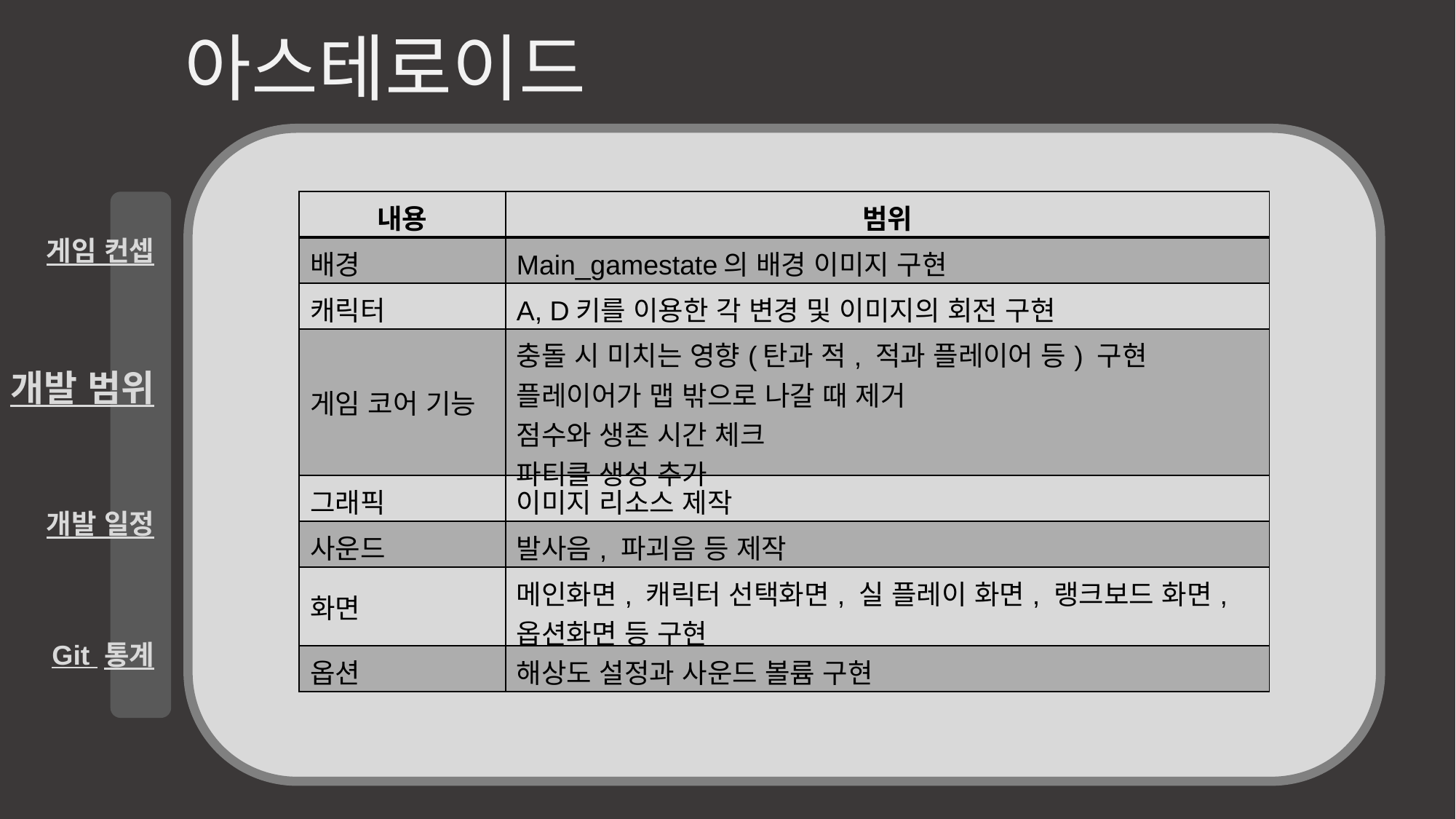

아스테로이드

| 내용 | 범위 |
| --- | --- |
| 배경 | Main\_gamestate의 배경 이미지 구현 |
| 캐릭터 | A, D키를 이용한 각 변경 및 이미지의 회전 구현 |
| 게임 코어 기능 | 충돌 시 미치는 영향(탄과 적, 적과 플레이어 등) 구현 플레이어가 맵 밖으로 나갈 때 제거 점수와 생존 시간 체크 파티클 생성 추가 |
| 그래픽 | 이미지 리소스 제작 |
| 사운드 | 발사음, 파괴음 등 제작 |
| 화면 | 메인화면, 캐릭터 선택화면, 실 플레이 화면, 랭크보드 화면, 옵션화면 등 구현 |
| 옵션 | 해상도 설정과 사운드 볼륨 구현 |
게임 컨셉

개발 범위

개발 일정

Git 통계